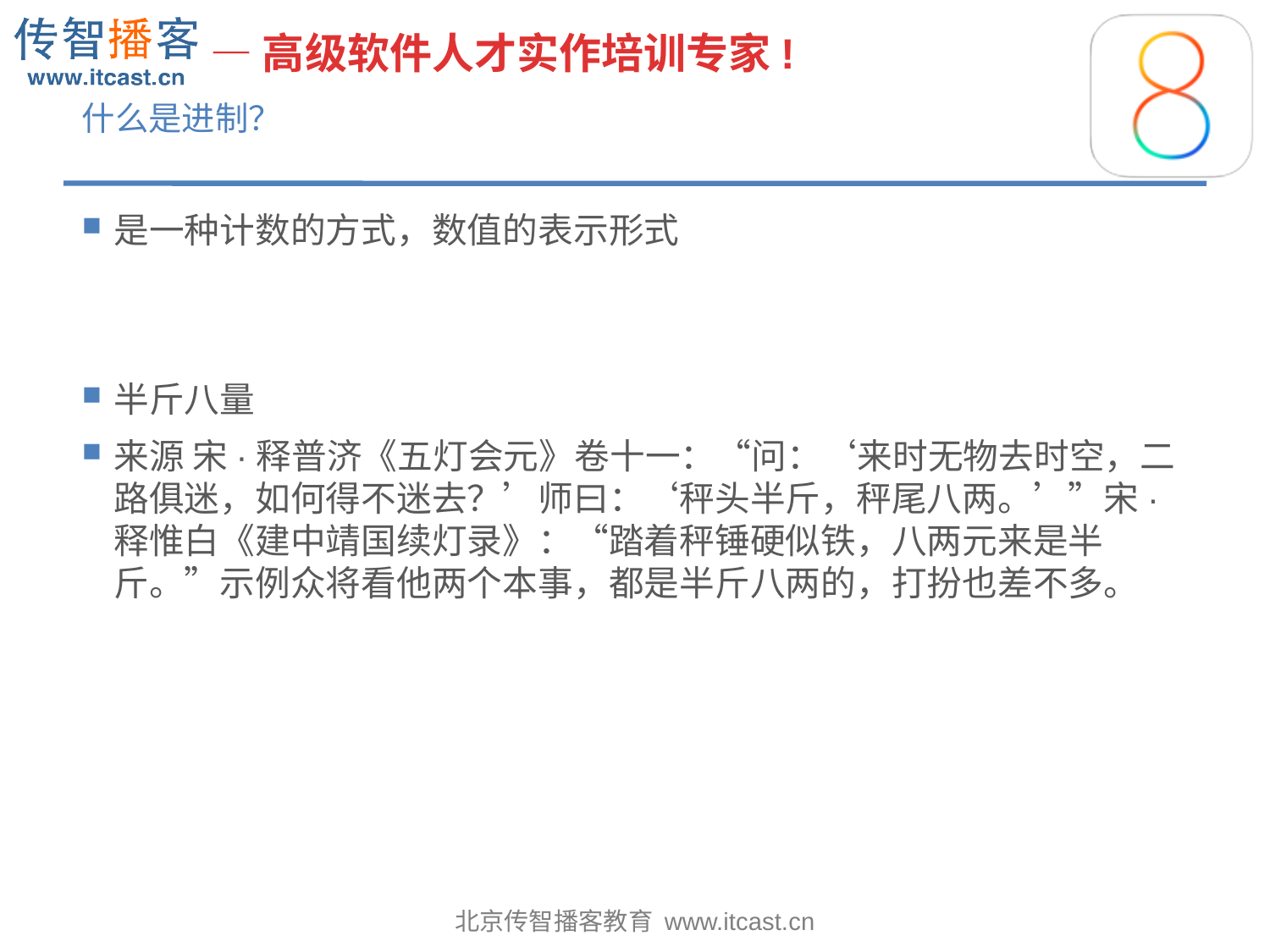

# 什么是进制？
是一种计数的方式，数值的表示形式

半斤八量
来源 宋·释普济《五灯会元》卷十一：“问：‘来时无物去时空，二路俱迷，如何得不迷去？’师曰：‘秤头半斤，秤尾八两。’”宋·释惟白《建中靖国续灯录》：“踏着秤锤硬似铁，八两元来是半斤。”示例众将看他两个本事，都是半斤八两的，打扮也差不多。